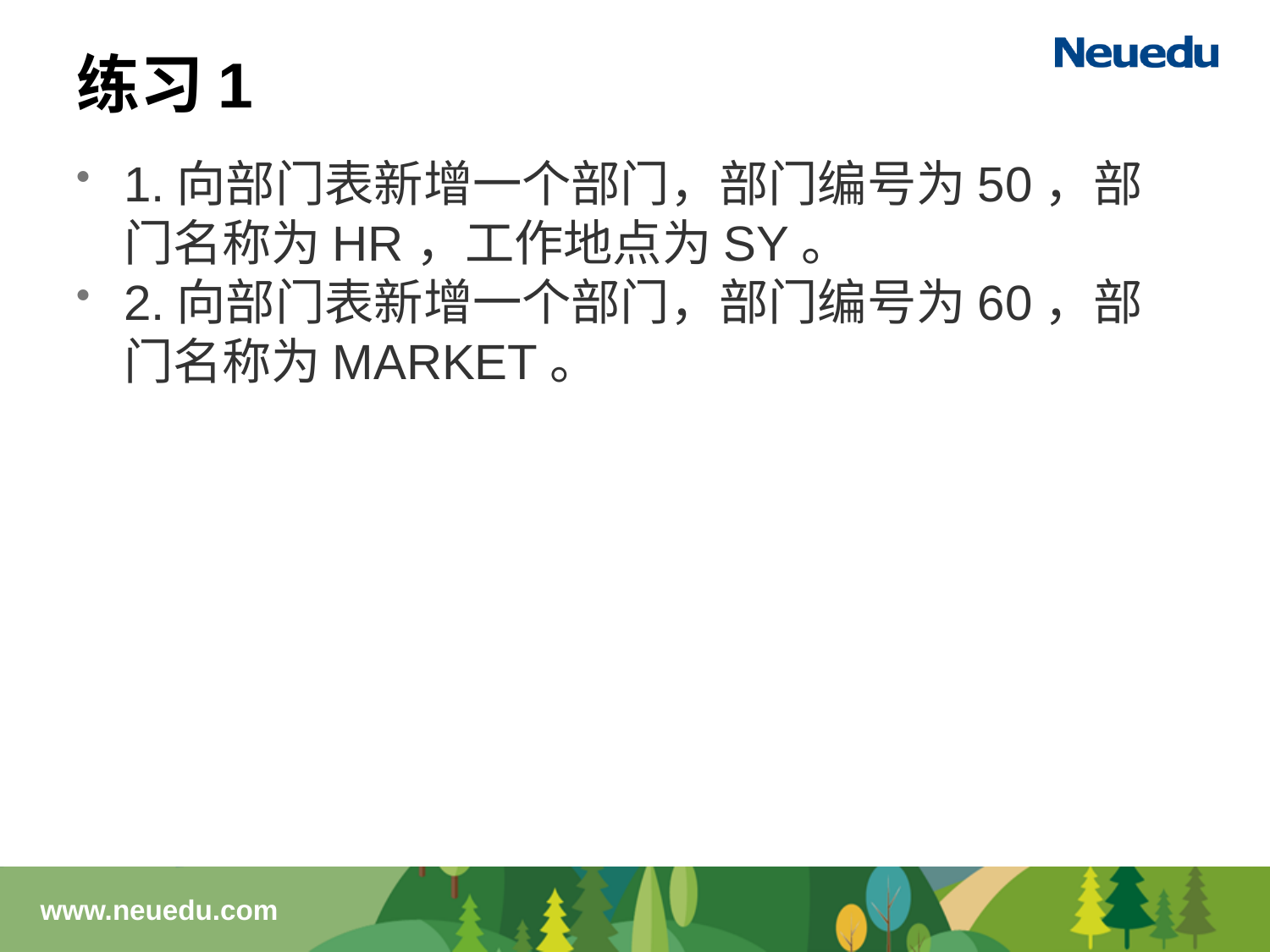

# 练习1
1.向部门表新增一个部门，部门编号为50，部门名称为HR，工作地点为SY。
2.向部门表新增一个部门，部门编号为60，部门名称为MARKET。